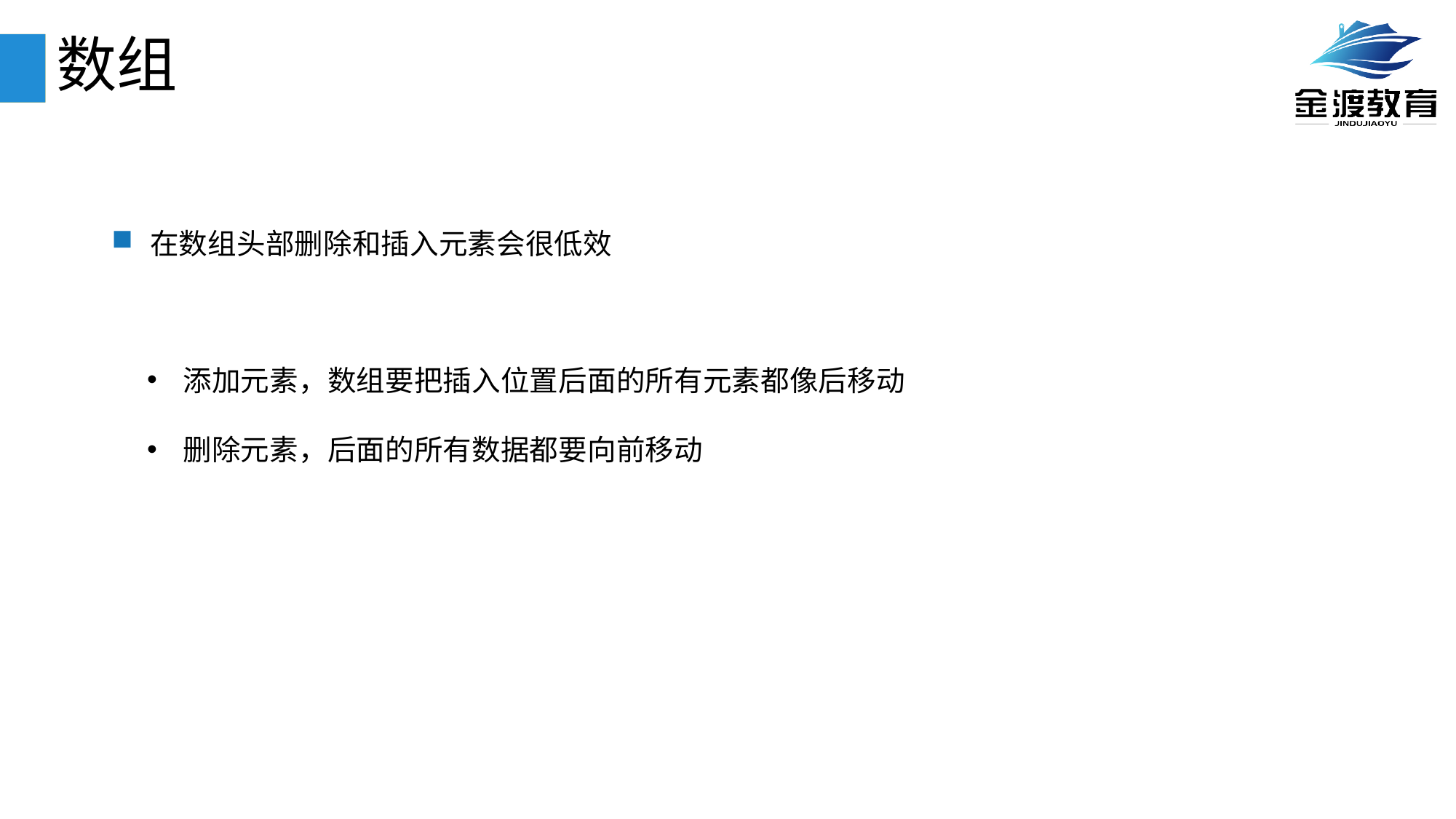

# 数组
在数组头部删除和插入元素会很低效
添加元素，数组要把插入位置后面的所有元素都像后移动
删除元素，后面的所有数据都要向前移动